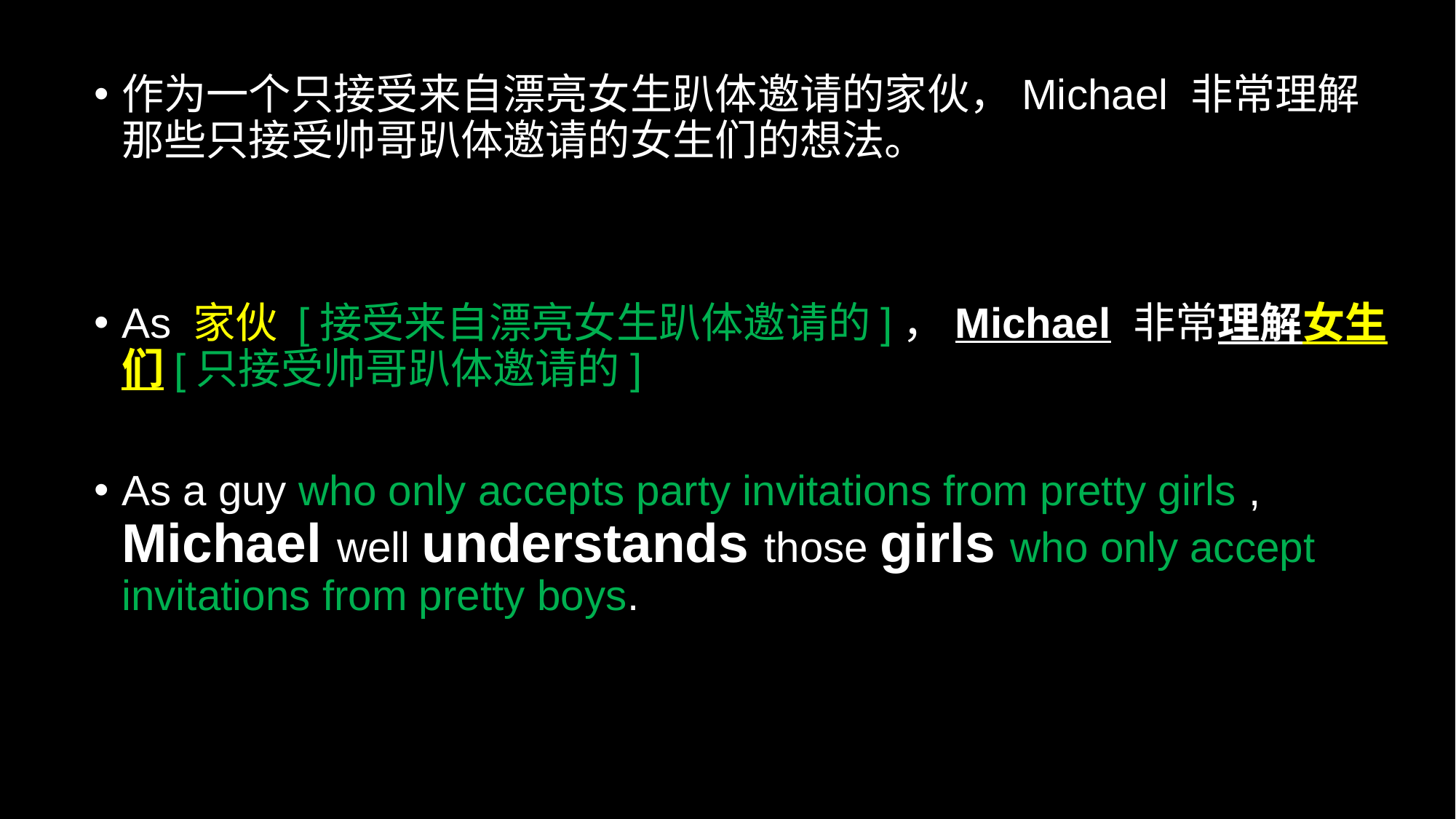

作为一个只接受来自漂亮女生趴体邀请的家伙，Michael 非常理解那些只接受帅哥趴体邀请的女生们的想法。

As 家伙 [接受来自漂亮女生趴体邀请的]，Michael 非常理解女生们[只接受帅哥趴体邀请的]

As a guy who only accepts party invitations from pretty girls , Michael well understands those girls who only accept invitations from pretty boys.